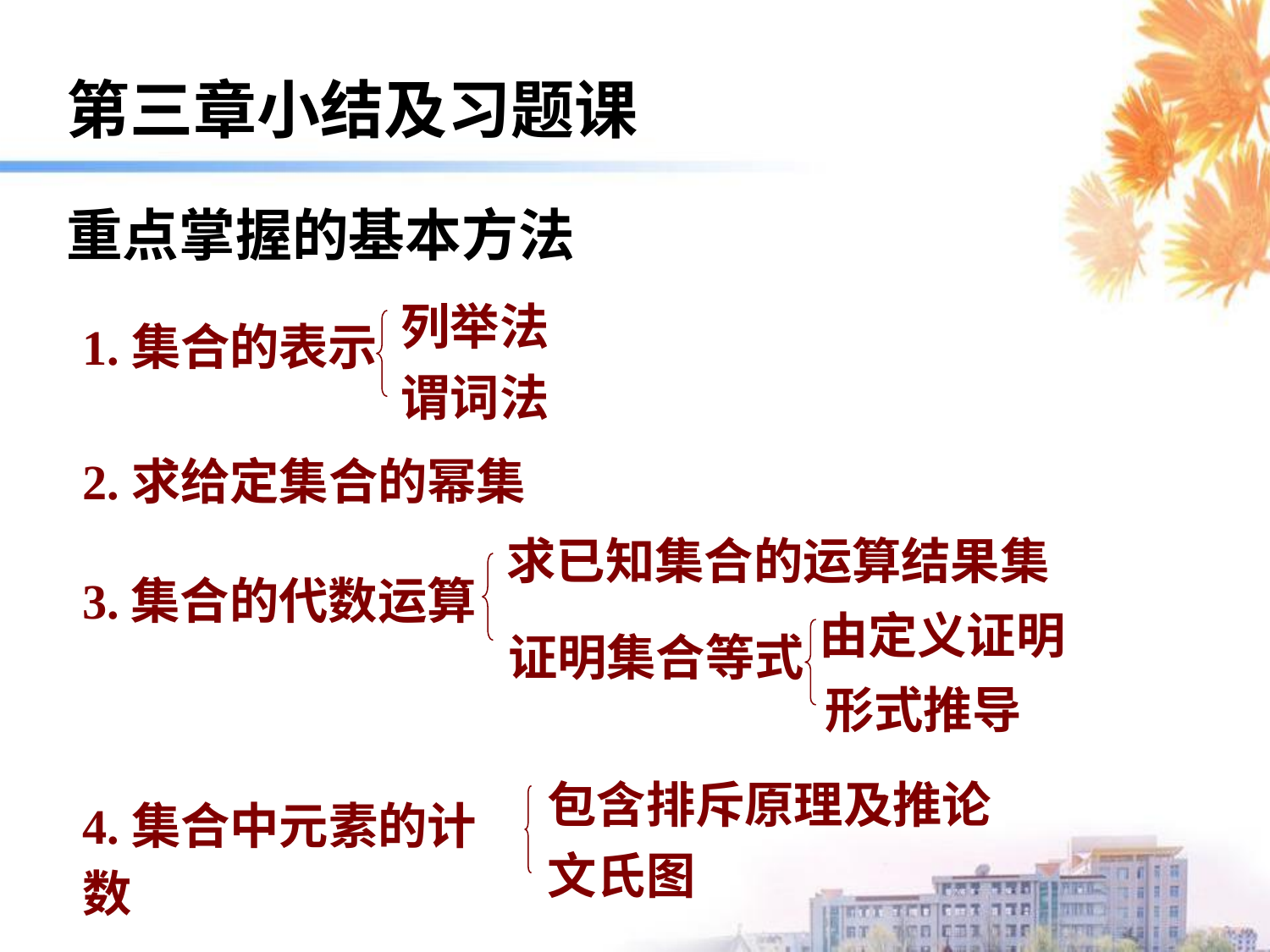

第三章小结及习题课
重点掌握的基本方法
列举法
谓词法
1.集合的表示

2.求给定集合的幂集
求已知集合的运算结果集

3.集合的代数运算
由定义证明
证明集合等式

形式推导
包含排斥原理及推论
文氏图
4.集合中元素的计数